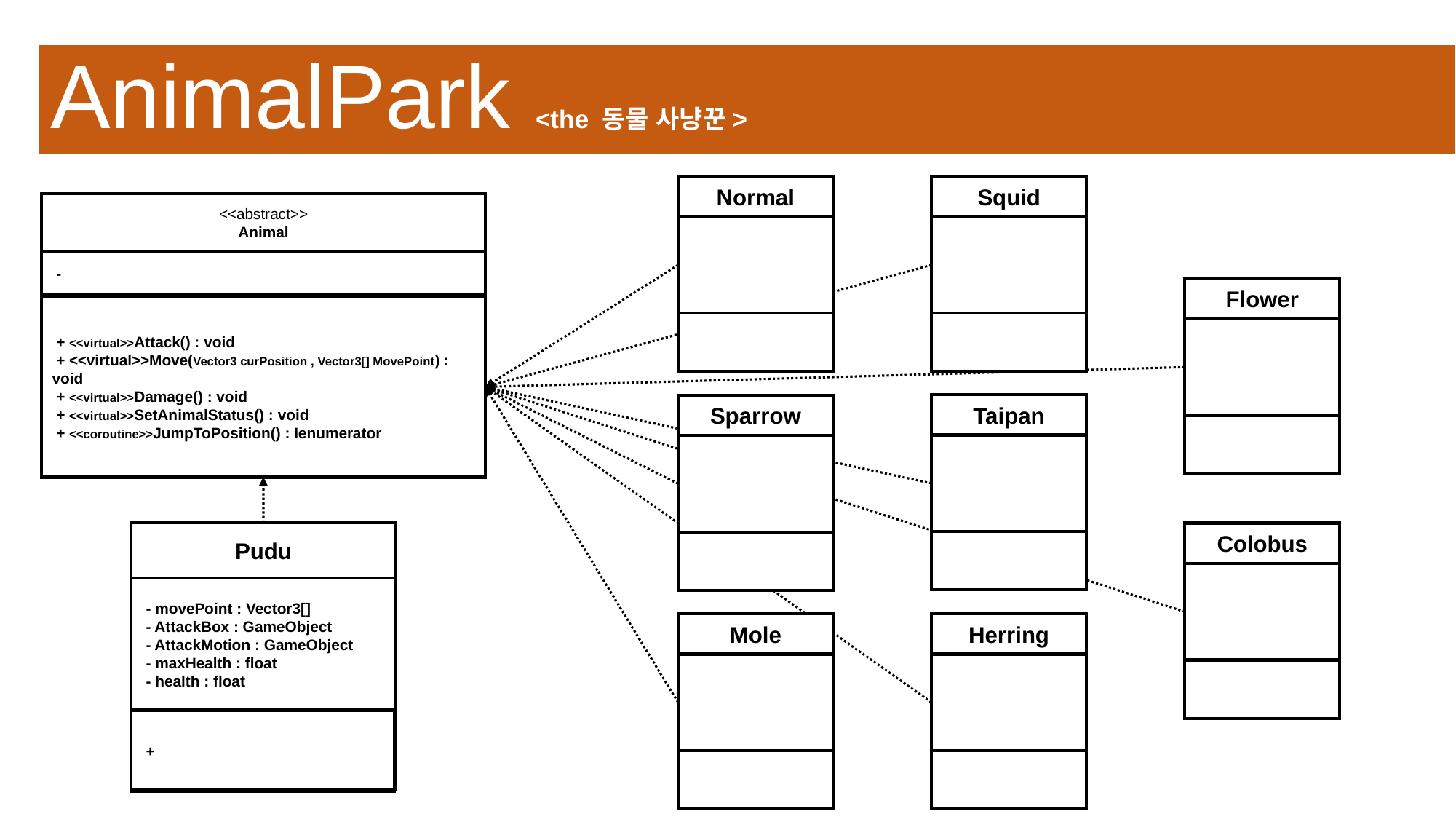

# AnimalPark <the 동물 사냥꾼>
Squid

Normal

<<abstract>>
Animal

 -
 + <<virtual>>Attack() : void
 + <<virtual>>Move(Vector3 curPosition , Vector3[] MovePoint) : void
 + <<virtual>>Damage() : void
 + <<virtual>>SetAnimalStatus() : void
 + <<coroutine>>JumpToPosition() : Ienumerator
Flower

Taipan

Sparrow

Pudu
 - movePoint : Vector3[]
 - AttackBox : GameObject
 - AttackMotion : GameObject
 - maxHealth : float
 - health : float
 +
Colobus

Mole

Herring